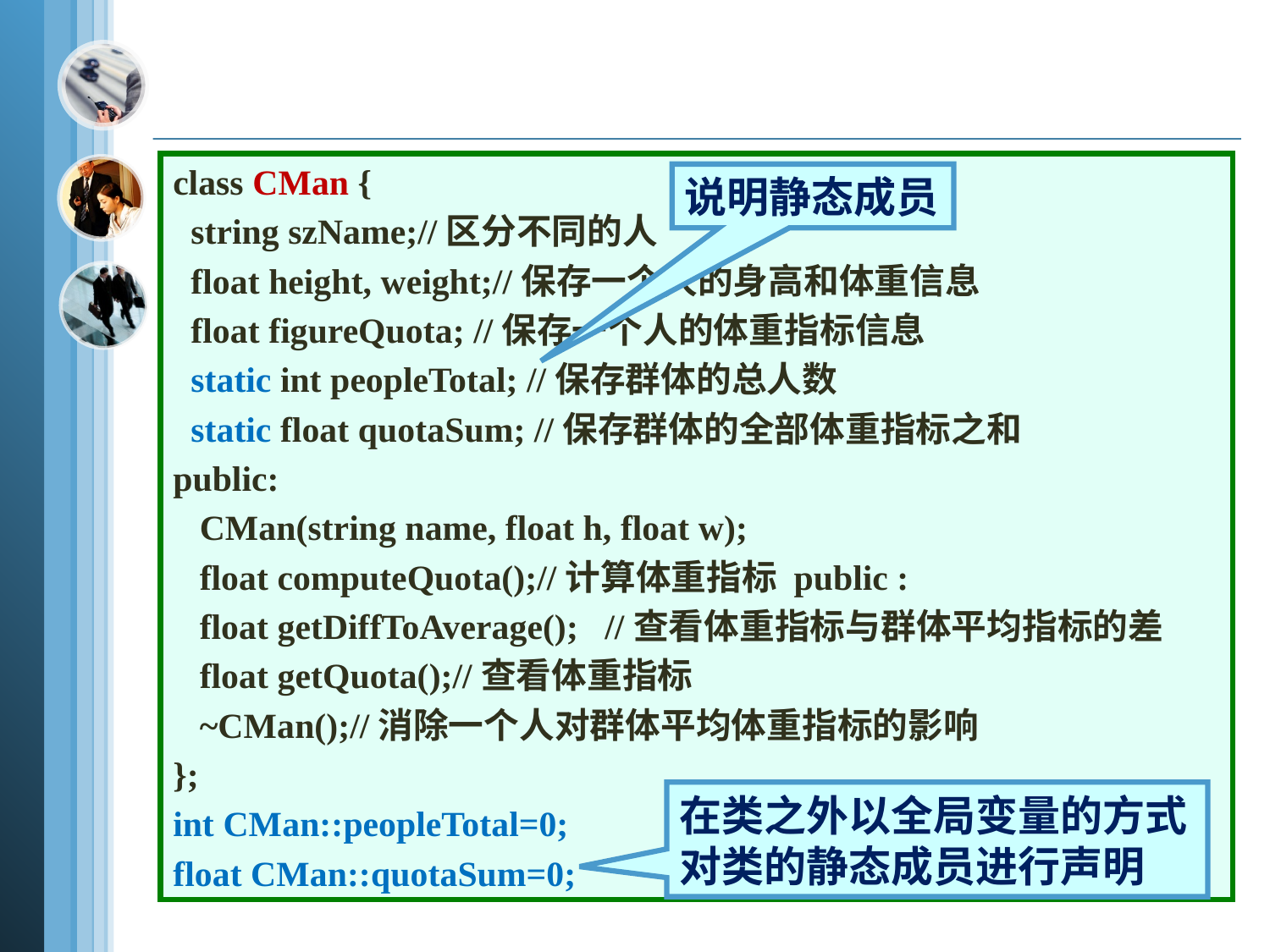

class CMan {
  string szName;//区分不同的人
  float height, weight;//保存一个人的身高和体重信息
  float figureQuota; //保存一个人的体重指标信息
  static int peopleTotal; //保存群体的总人数
  static float quotaSum; //保存群体的全部体重指标之和
public:
   CMan(string name, float h, float w);
   float computeQuota();//计算体重指标 public :
   float getDiffToAverage();   //查看体重指标与群体平均指标的差
   float getQuota();//查看体重指标
   ~CMan();//消除一个人对群体平均体重指标的影响
};
int CMan::peopleTotal=0;
float CMan::quotaSum=0;
说明静态成员
在类之外以全局变量的方式对类的静态成员进行声明